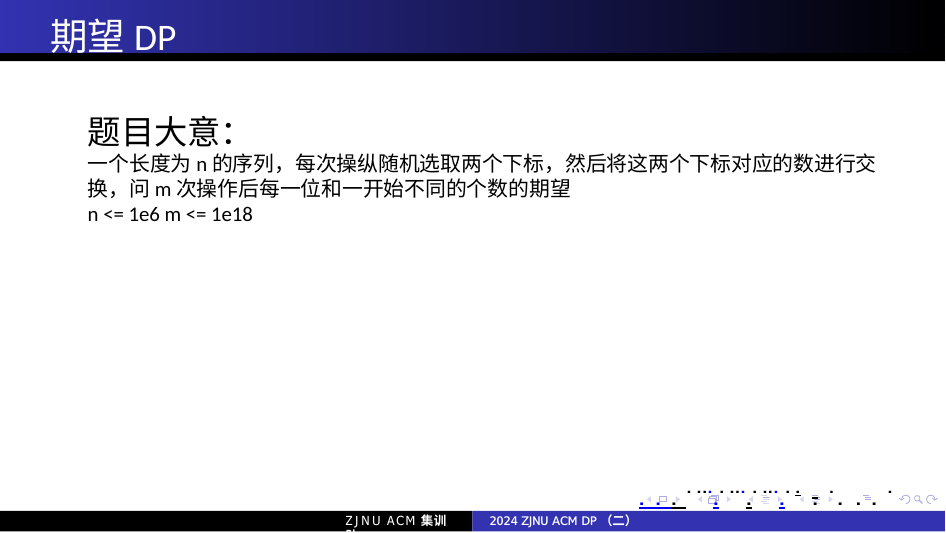

期望DP
题目大意：
一个长度为n的序列，每次操纵随机选取两个下标，然后将这两个下标对应的数进行交换，问m次操作后每一位和一开始不同的个数的期望
n <= 1e6 m <= 1e18

. . . ................. . .. . . .
2024 ZJNU ACM DP（二）
ZJNU ACM集训队